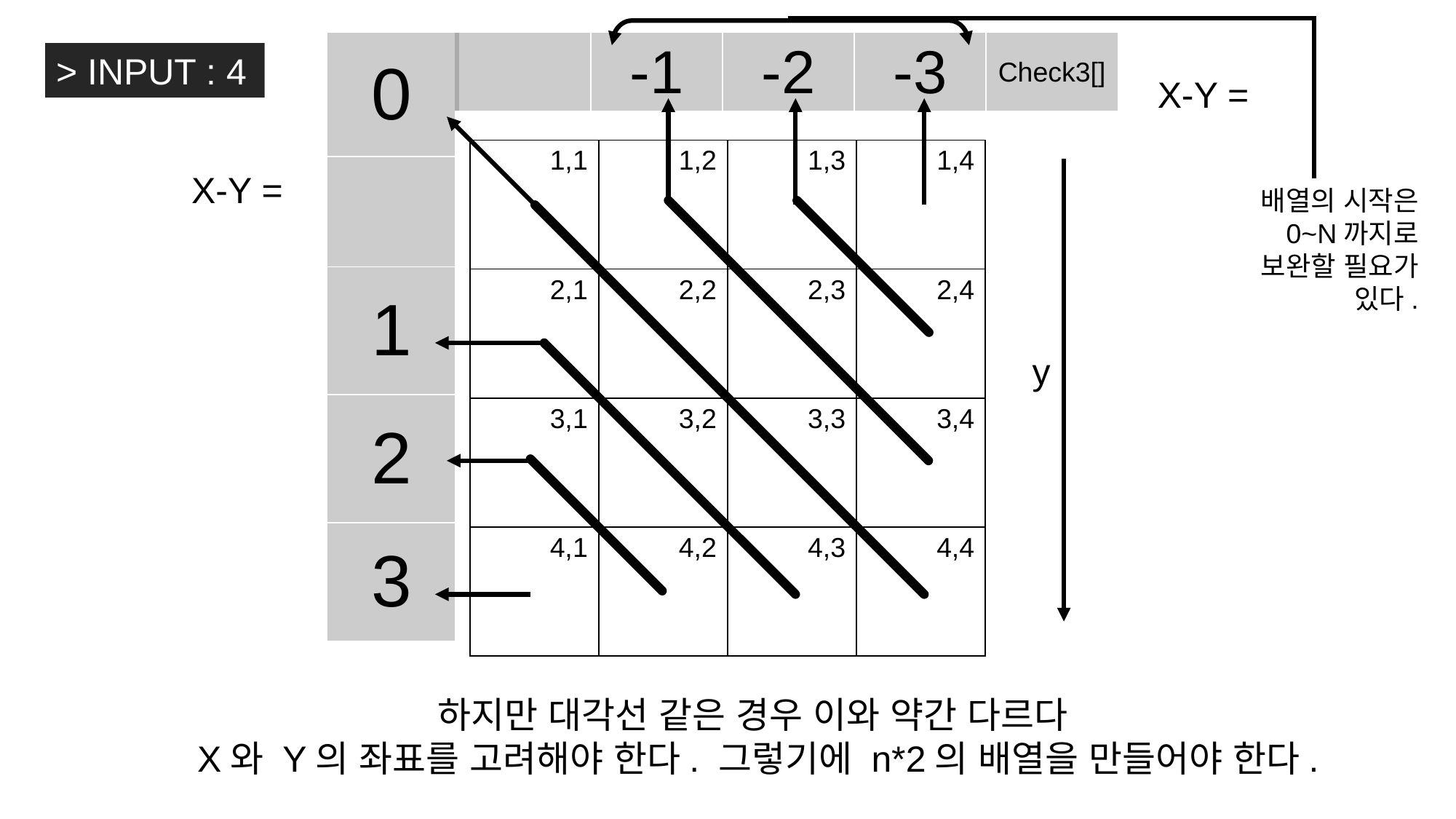

| check2 [ ] |  | -1 | -2 | -3 | Check3[] |
| --- | --- | --- | --- | --- | --- |
| 0 |
| --- |
|  |
| 1 |
| 2 |
| 3 |
> INPUT : 4
X-Y =
| 1,1 | 1,2 | 1,3 | 1,4 |
| --- | --- | --- | --- |
| 2,1 | 2,2 | 2,3 | 2,4 |
| 3,1 | 3,2 | 3,3 | 3,4 |
| 4,1 | 4,2 | 4,3 | 4,4 |
X-Y =
배열의 시작은 0~N까지로 보완할 필요가 있다.
y
하지만 대각선 같은 경우 이와 약간 다르다
X와 Y의 좌표를 고려해야 한다. 그렇기에 n*2의 배열을 만들어야 한다.